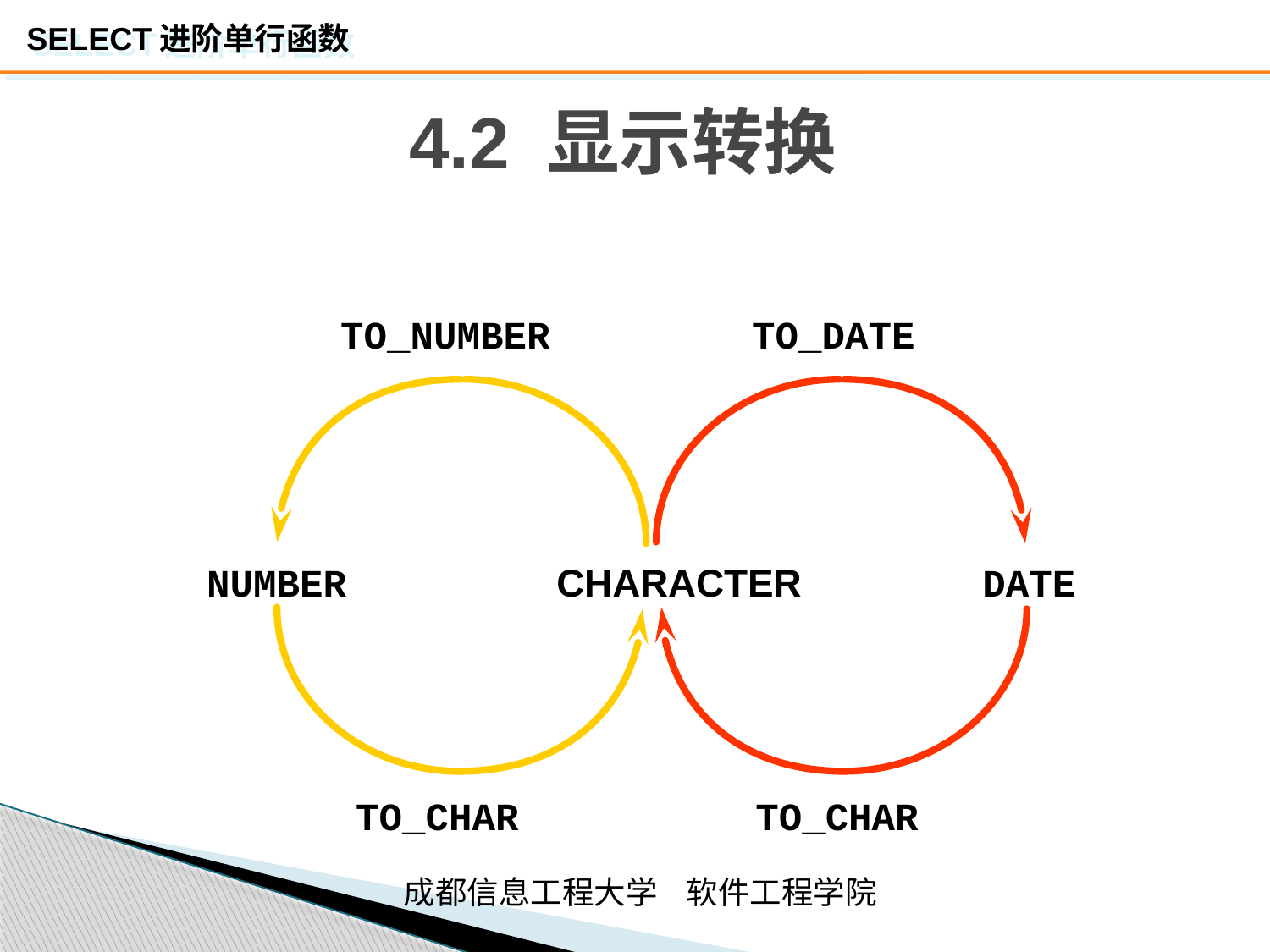

# 4.2 显示转换
TO_NUMBER

TO_DATE

NUMBER
CHARACTER
DATE

TO_CHAR

TO_CHAR